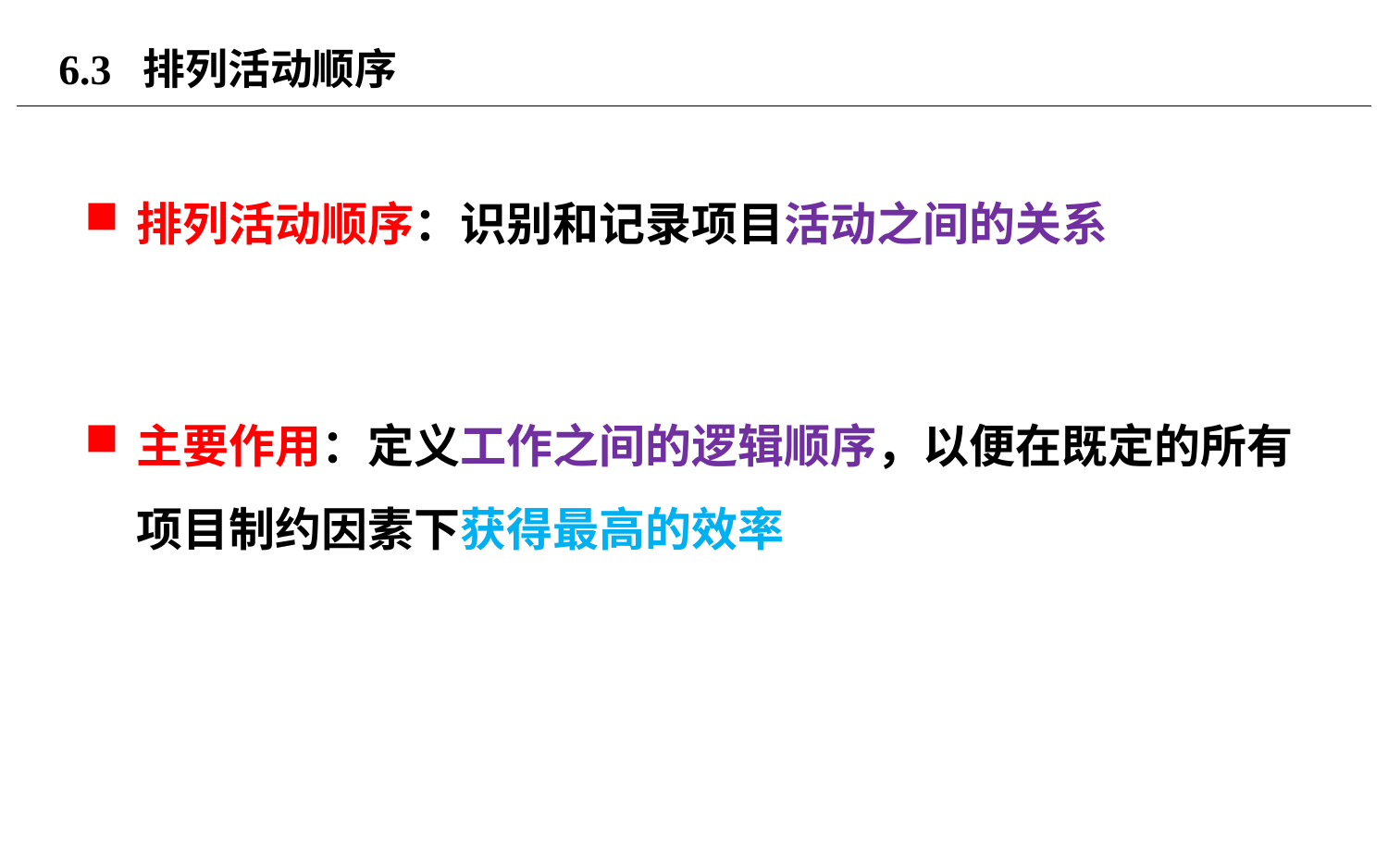

# 6.3  排列活动顺序
排列活动顺序：识别和记录项目活动之间的关系

主要作用：定义工作之间的逻辑顺序，以便在既定的所有项目制约因素下获得最高的效率